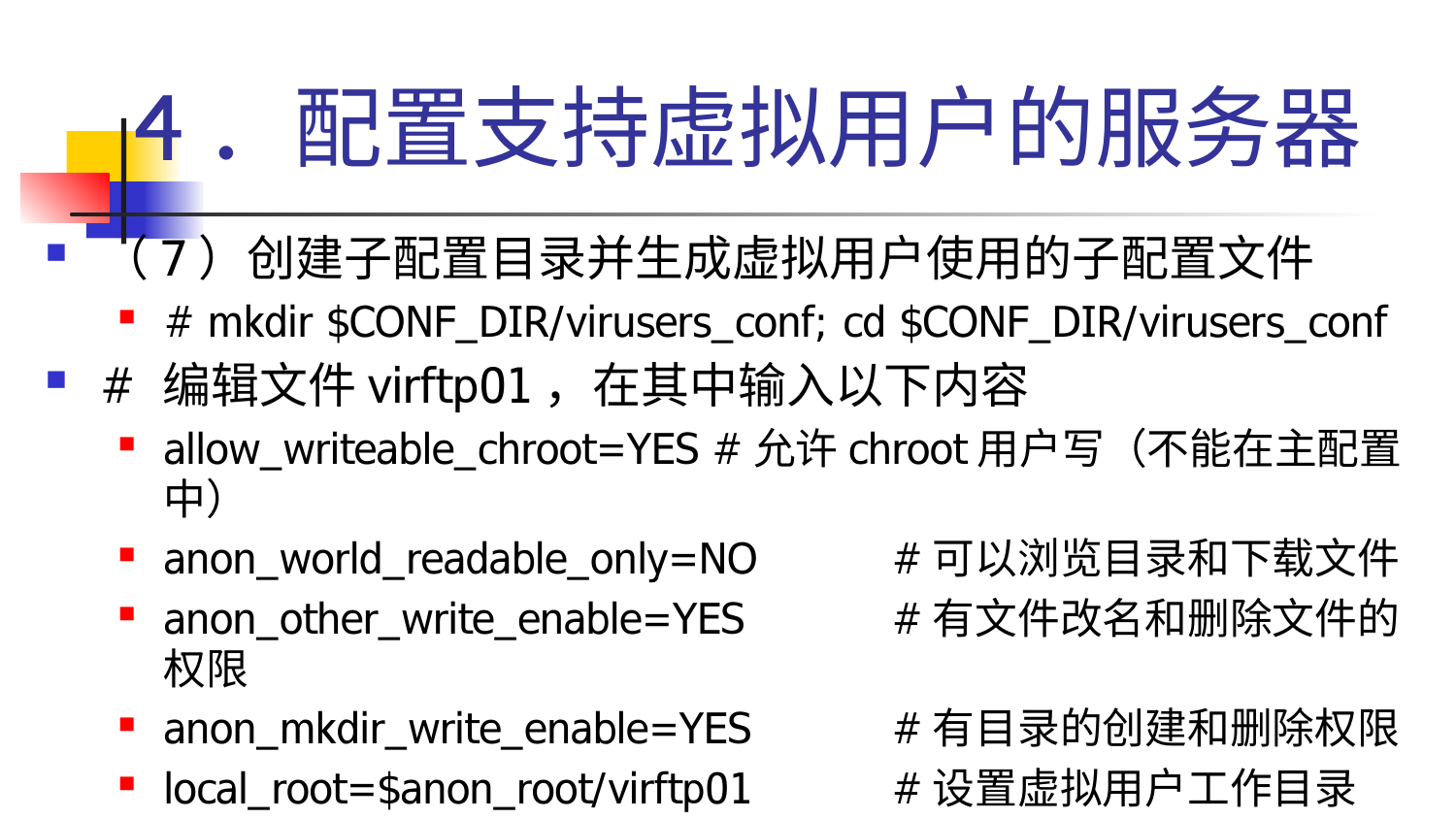

# 4．配置支持虚拟用户的服务器
（7）创建子配置目录并生成虚拟用户使用的子配置文件
# mkdir $CONF_DIR/virusers_conf; cd $CONF_DIR/virusers_conf
# 编辑文件virftp01，在其中输入以下内容
allow_writeable_chroot=YES #允许chroot用户写（不能在主配置中）
anon_world_readable_only=NO 	#可以浏览目录和下载文件
anon_other_write_enable=YES 	#有文件改名和删除文件的权限
anon_mkdir_write_enable=YES 	#有目录的创建和删除权限
local_root=$anon_root/virftp01 	#设置虚拟用户工作目录